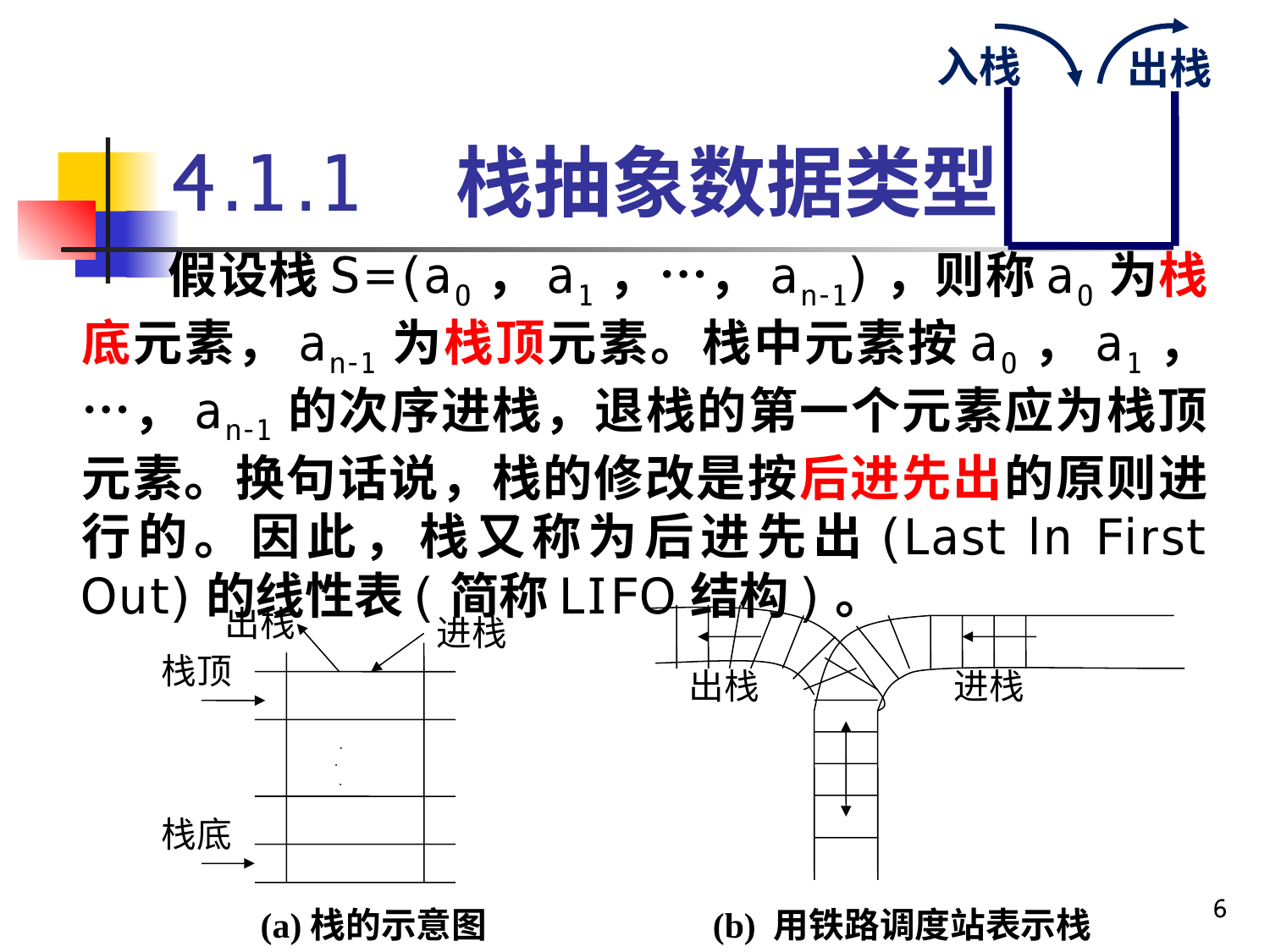

入栈
出栈

# 4.1.1   栈抽象数据类型
      假设栈S=(a0，a1，…，an-1)，则称a0为栈底元素，an-1为栈顶元素。栈中元素按a0，a1，…，an-1的次序进栈，退栈的第一个元素应为栈顶元素。换句话说，栈的修改是按后进先出的原则进行的。因此，栈又称为后进先出(Last ln First Out)的线性表(简称LIFO结构)。
出栈
进栈

栈顶
  .        .
  .
栈底

出栈
进栈
6
(a)栈的示意图                           (b) 用铁路调度站表示栈